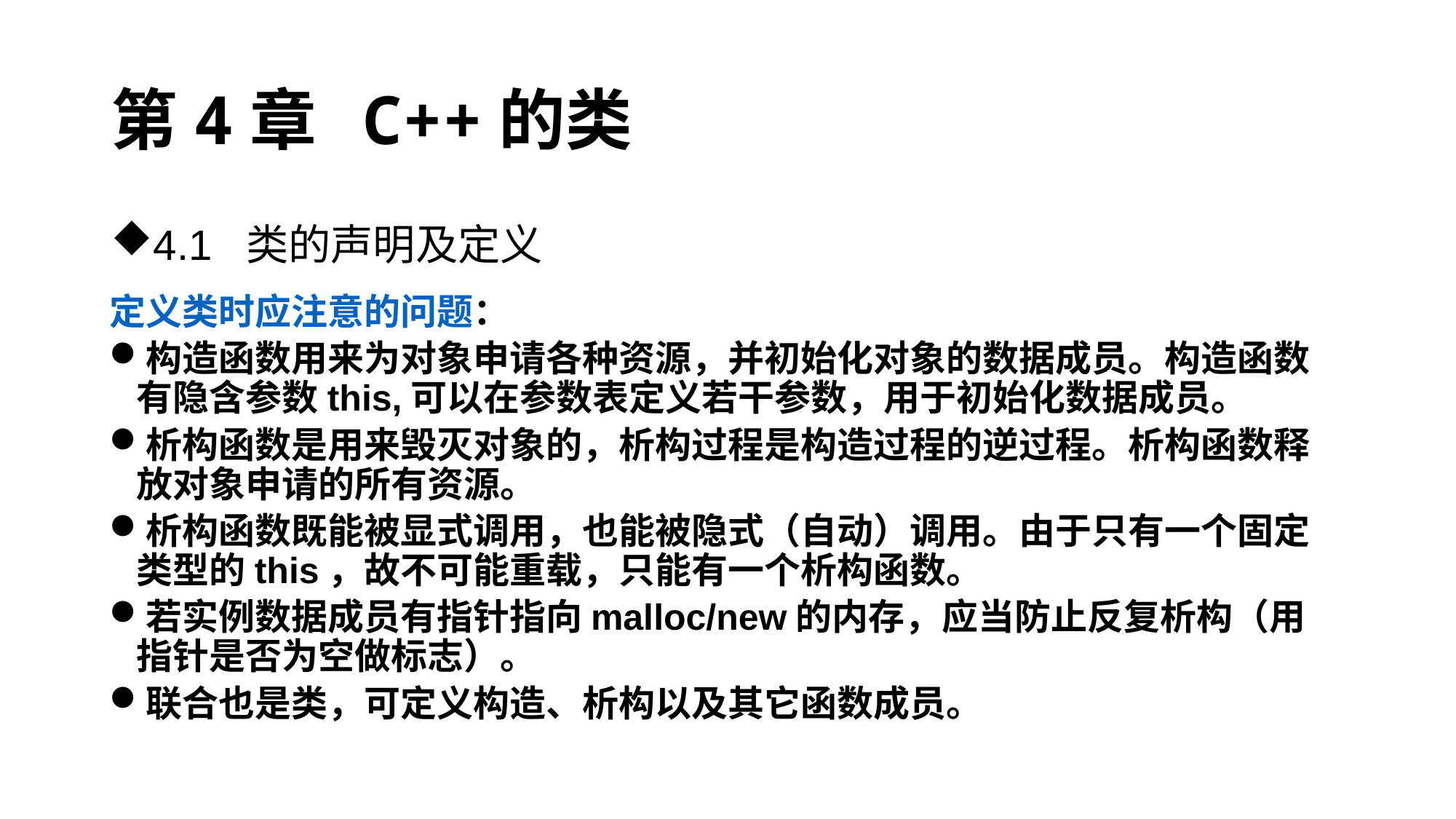

# 第4章  C++的类
4.1  类的声明及定义
定义类时应注意的问题：
构造函数用来为对象申请各种资源，并初始化对象的数据成员。构造函数有隐含参数this,可以在参数表定义若干参数，用于初始化数据成员。
析构函数是用来毁灭对象的，析构过程是构造过程的逆过程。析构函数释放对象申请的所有资源。
析构函数既能被显式调用，也能被隐式（自动）调用。由于只有一个固定类型的this，故不可能重载，只能有一个析构函数。
若实例数据成员有指针指向malloc/new的内存，应当防止反复析构（用指针是否为空做标志）。
联合也是类，可定义构造、析构以及其它函数成员。